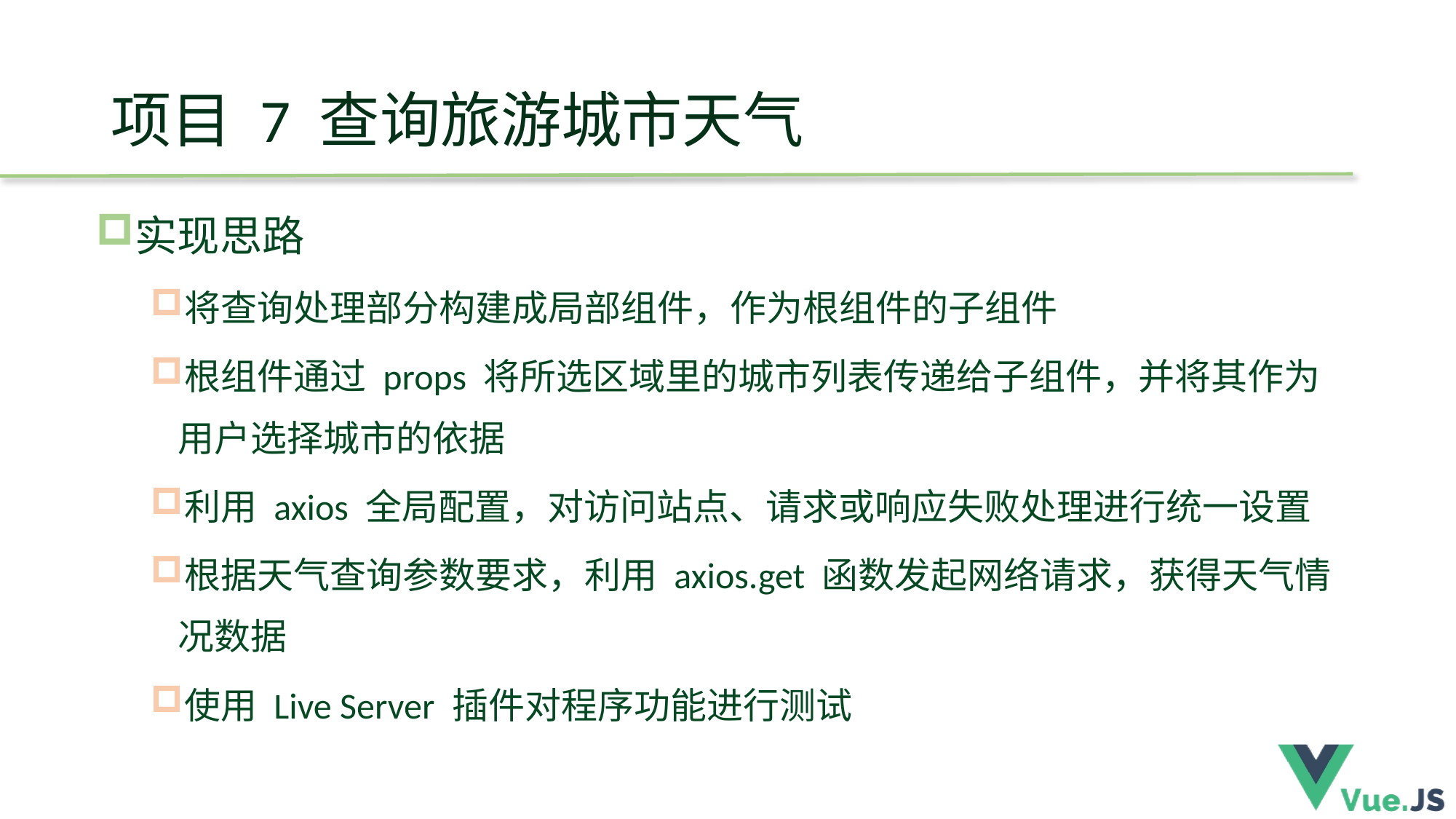

# 项目 7 查询旅游城市天气
实现思路
将查询处理部分构建成局部组件，作为根组件的子组件
根组件通过 props 将所选区域里的城市列表传递给子组件，并将其作为用户选择城市的依据
利用 axios 全局配置，对访问站点、请求或响应失败处理进行统一设置
根据天气查询参数要求，利用 axios.get 函数发起网络请求，获得天气情况数据
使用 Live Server 插件对程序功能进行测试